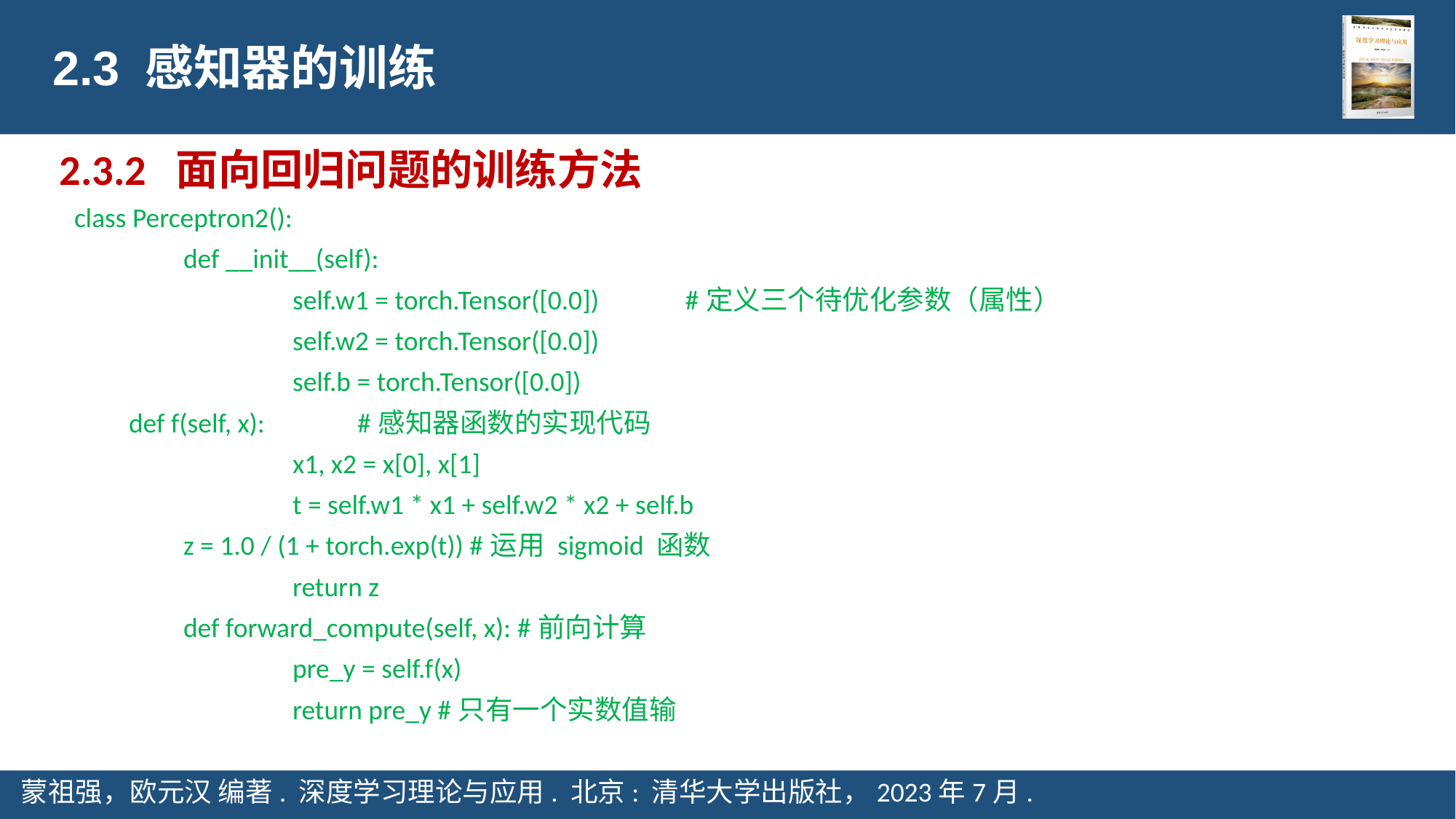

2.3 感知器的训练
2.3.2  面向回归问题的训练方法
class Perceptron2():
 	def __init__(self):
 		self.w1 = torch.Tensor([0.0])              #定义三个待优化参数（属性）
 		self.w2 = torch.Tensor([0.0])
 		self.b = torch.Tensor([0.0])
def f(self, x):               #感知器函数的实现代码
 		x1, x2 = x[0], x[1]
 		t = self.w1 * x1 + self.w2 * x2 + self.b
z = 1.0 / (1 + torch.exp(t)) #运用 sigmoid 函数
 		return z
 	def forward_compute(self, x): #前向计算
 		pre_y = self.f(x)
 		return pre_y #只有一个实数值输